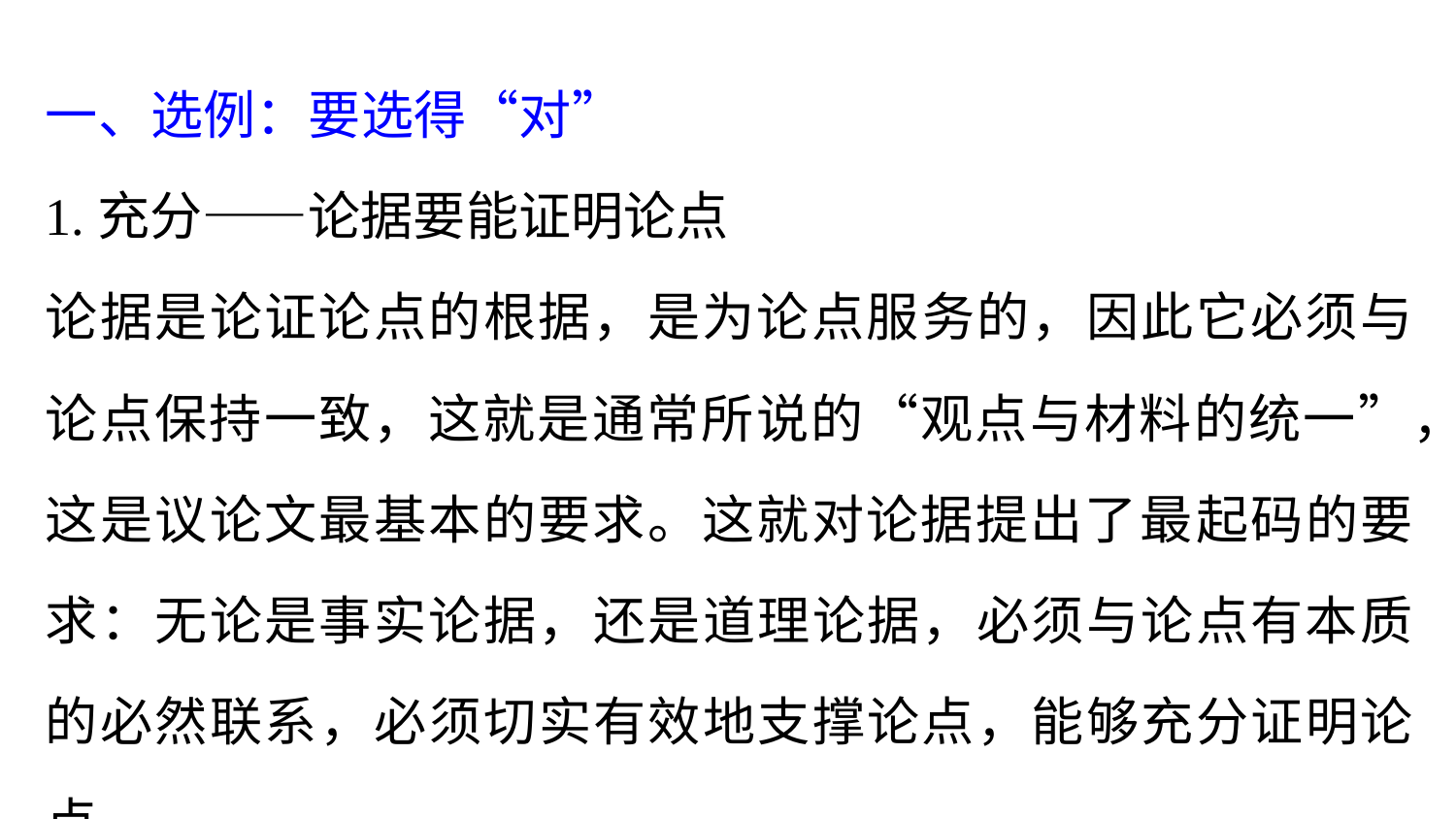

一、选例：要选得“对”
1.充分——论据要能证明论点
论据是论证论点的根据，是为论点服务的，因此它必须与论点保持一致，这就是通常所说的“观点与材料的统一”，这是议论文最基本的要求。这就对论据提出了最起码的要求：无论是事实论据，还是道理论据，必须与论点有本质的必然联系，必须切实有效地支撑论点，能够充分证明论点。